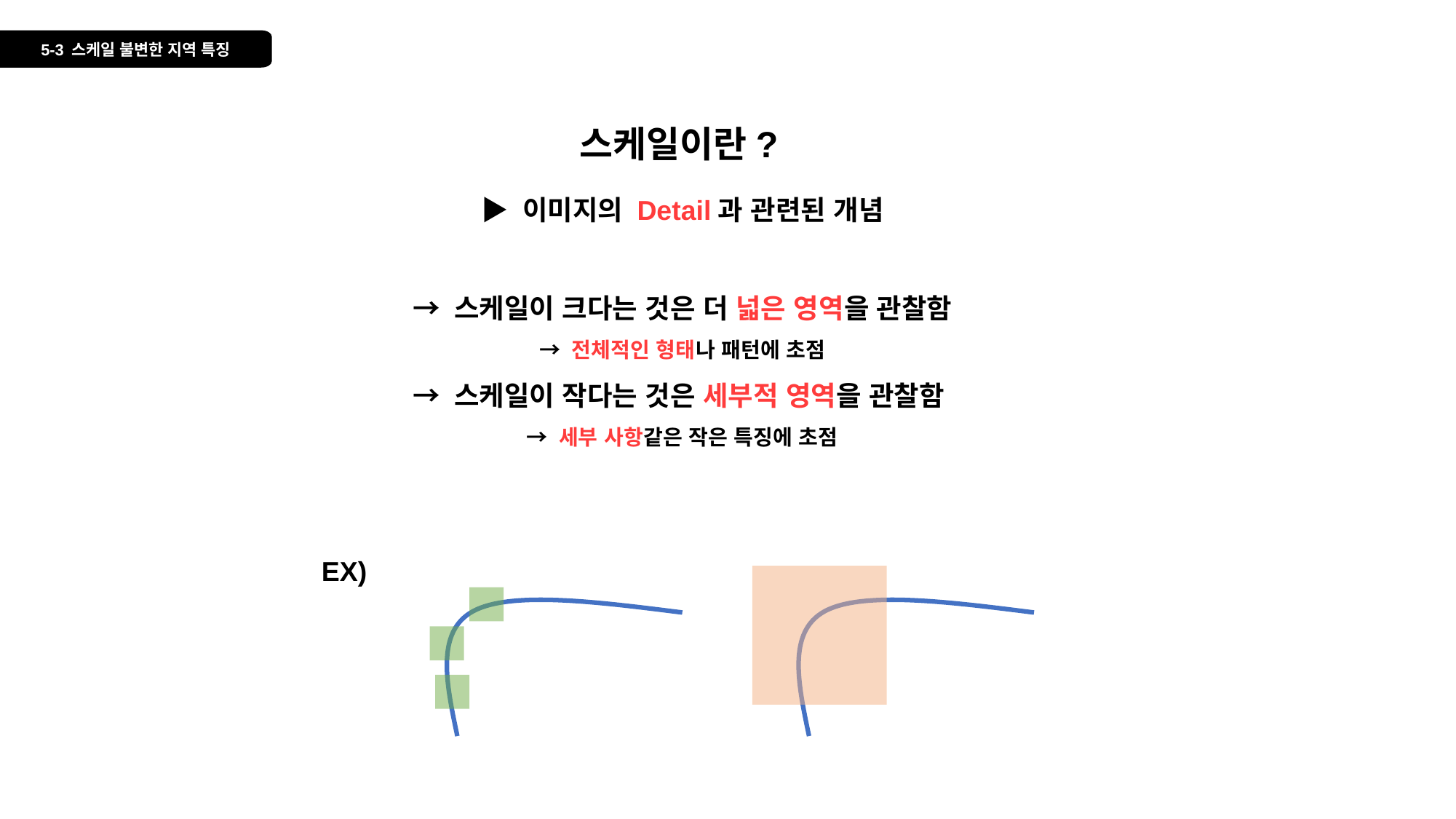

5-3 스케일 불변한 지역 특징
스케일이란?
▶ 이미지의 Detail과 관련된 개념

→ 스케일이 크다는 것은 더 넓은 영역을 관찰함
→ 전체적인 형태나 패턴에 초점
→ 스케일이 작다는 것은 세부적 영역을 관찰함
→ 세부 사항같은 작은 특징에 초점
EX)